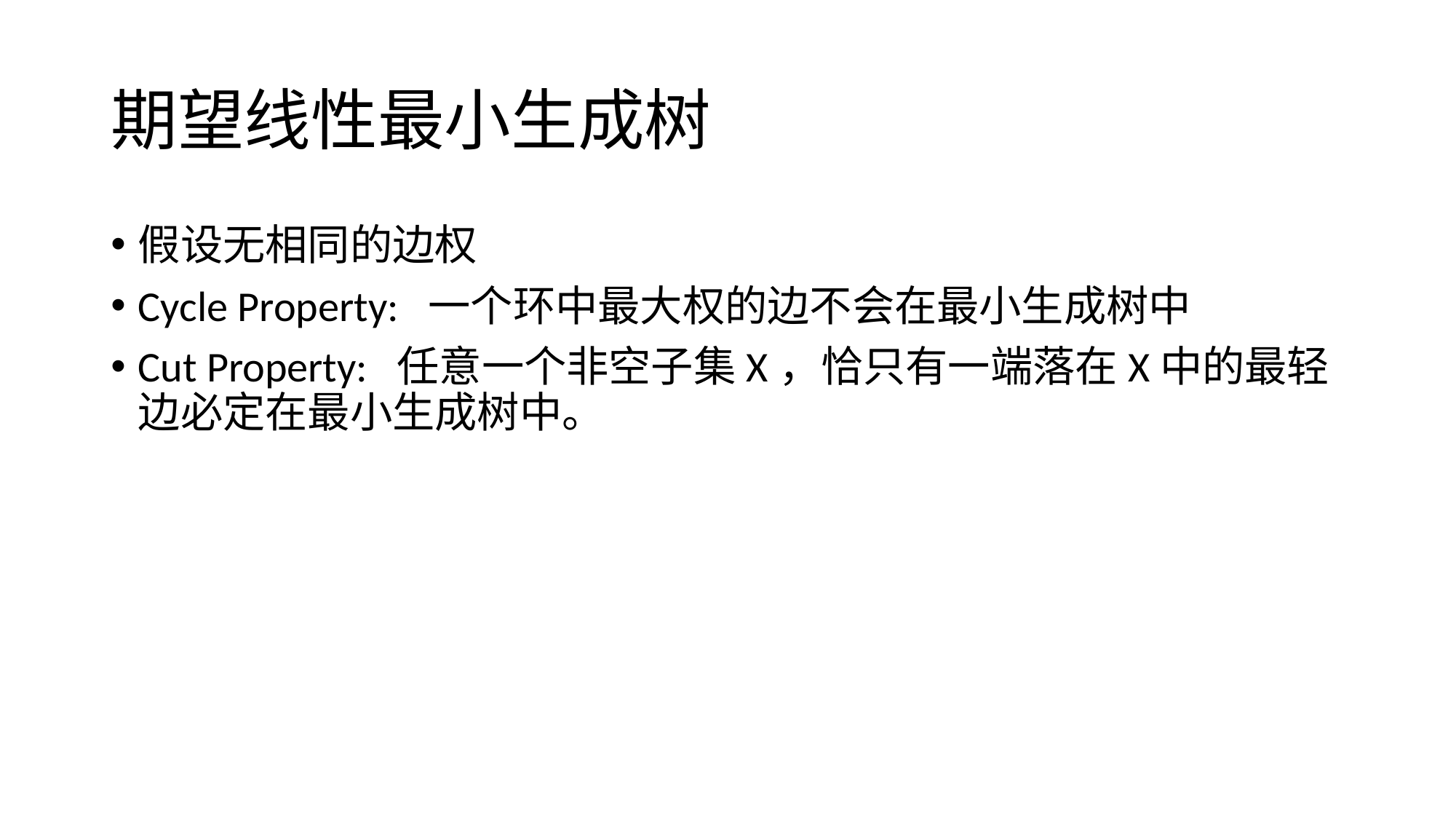

# 期望线性最小生成树
假设无相同的边权
Cycle Property:  一个环中最大权的边不会在最小生成树中
Cut Property:  任意一个非空子集X，恰只有一端落在X中的最轻边必定在最小生成树中。